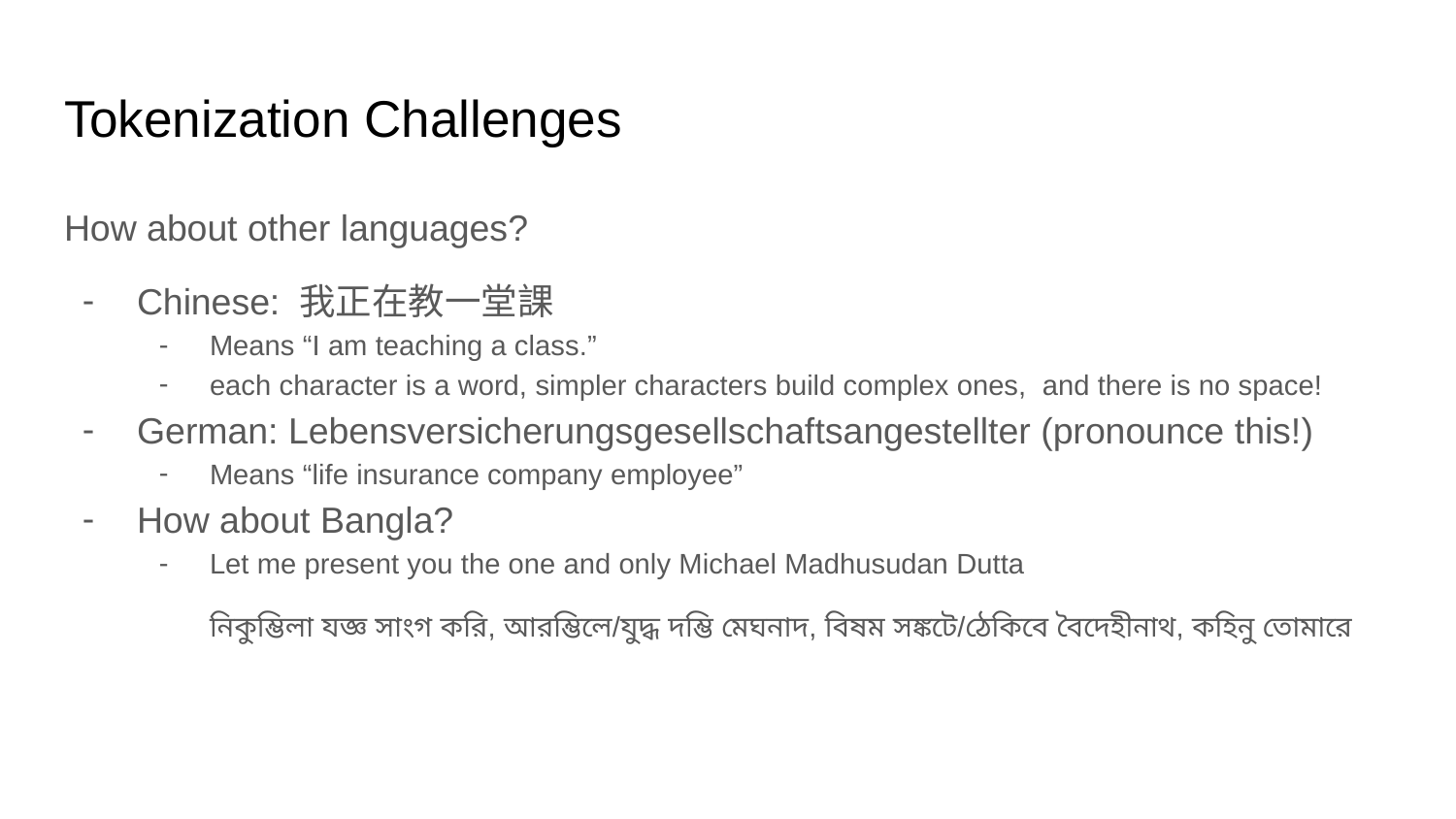

# Tokenization Challenges
How about other languages?
Chinese: 我正在教一堂課
Means “I am teaching a class.”
each character is a word, simpler characters build complex ones,  and there is no space!
German: Lebensversicherungsgesellschaftsangestellter (pronounce this!)
Means “life insurance company employee”
How about Bangla?
Let me present you the one and only Michael Madhusudan Dutta
নিকুম্ভিলা যজ্ঞ সাংগ করি, আরম্ভিলে/যুদ্ধ দম্ভি মেঘনাদ, বিষম সঙ্কটে/ঠেকিবে বৈদেহীনাথ, কহিনু তোমারে